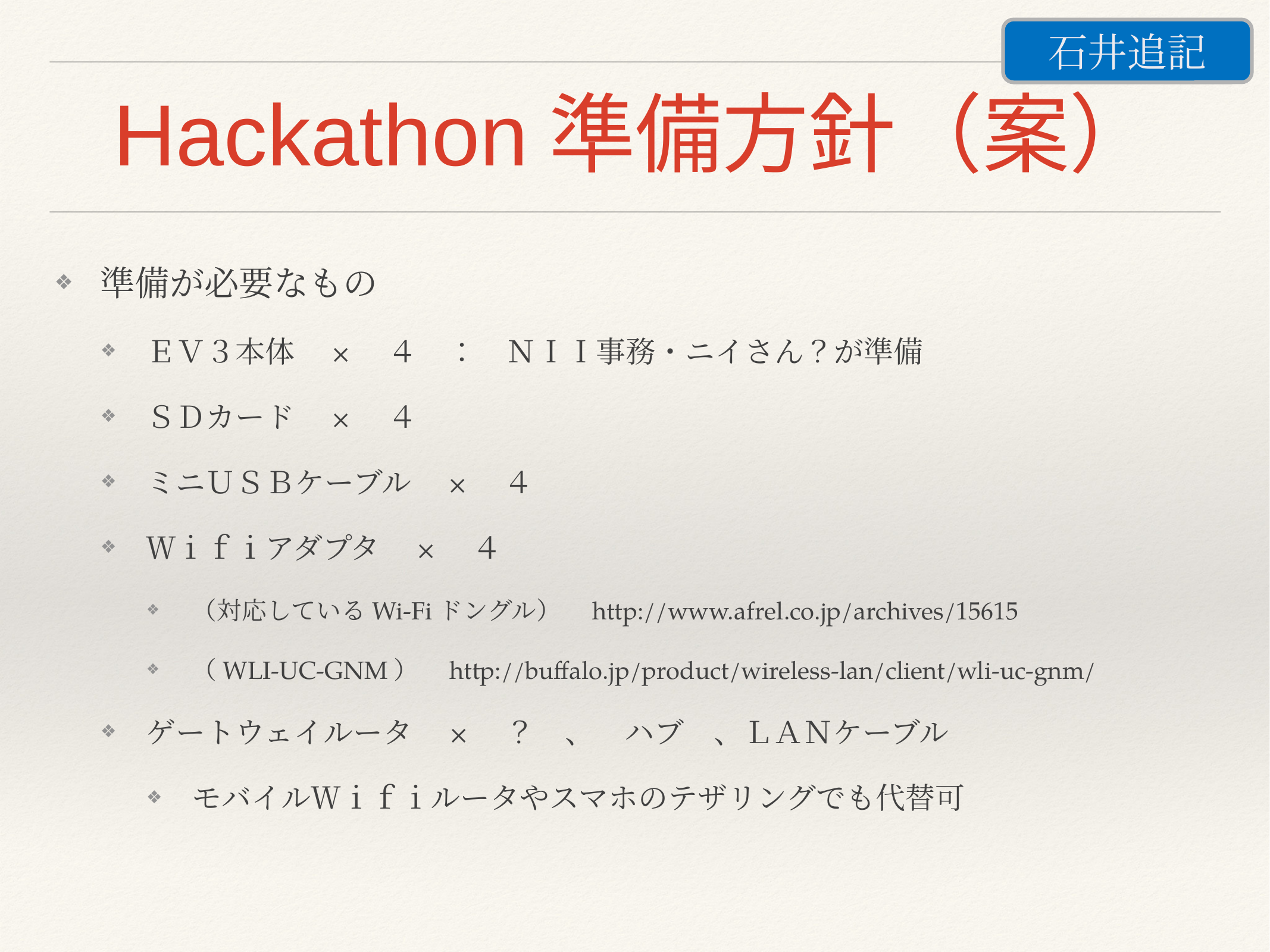

石井追記
# Hackathon準備方針（案）
準備が必要なもの
ＥＶ３本体　×　４　：　ＮＩＩ事務・ニイさん？が準備
ＳＤカード　×　４
ミニＵＳＢケーブル　×　４
Ｗｉｆｉアダプタ　×　４
（対応しているWi-Fiドングル）　http://www.afrel.co.jp/archives/15615
（WLI-UC-GNM）　http://buffalo.jp/product/wireless-lan/client/wli-uc-gnm/
ゲートウェイルータ　×　？　、　ハブ　、ＬＡＮケーブル
モバイルＷｉｆｉルータやスマホのテザリングでも代替可